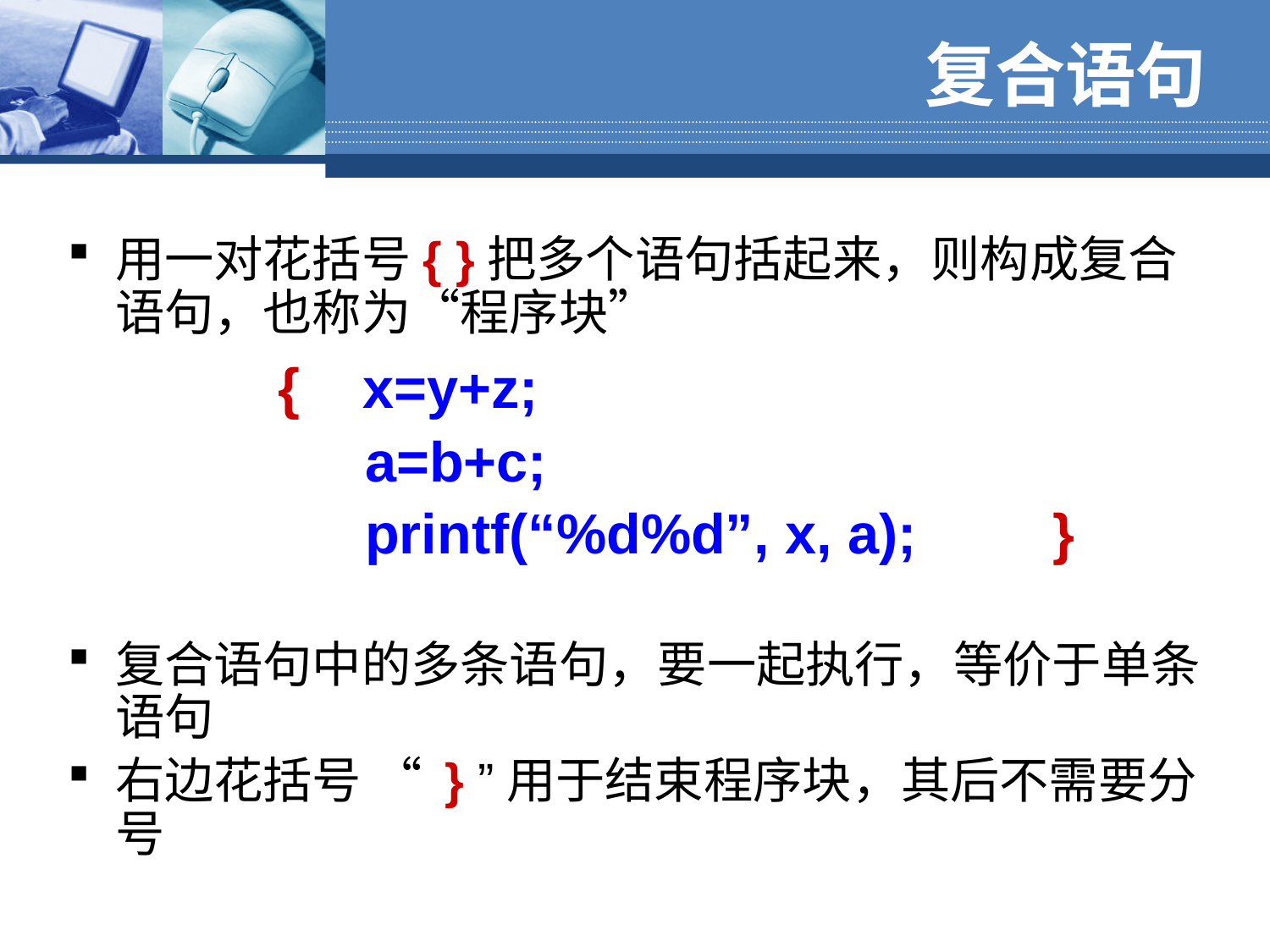

复合语句
# 用一对花括号{ }把多个语句括起来，则构成复合语句，也称为“程序块”
     　　{    x=y+z;
                   a=b+c;
                   printf(“%d%d”, x, a);　    }

复合语句中的多条语句，要一起执行，等价于单条语句
右边花括号 “ } ”用于结束程序块，其后不需要分号